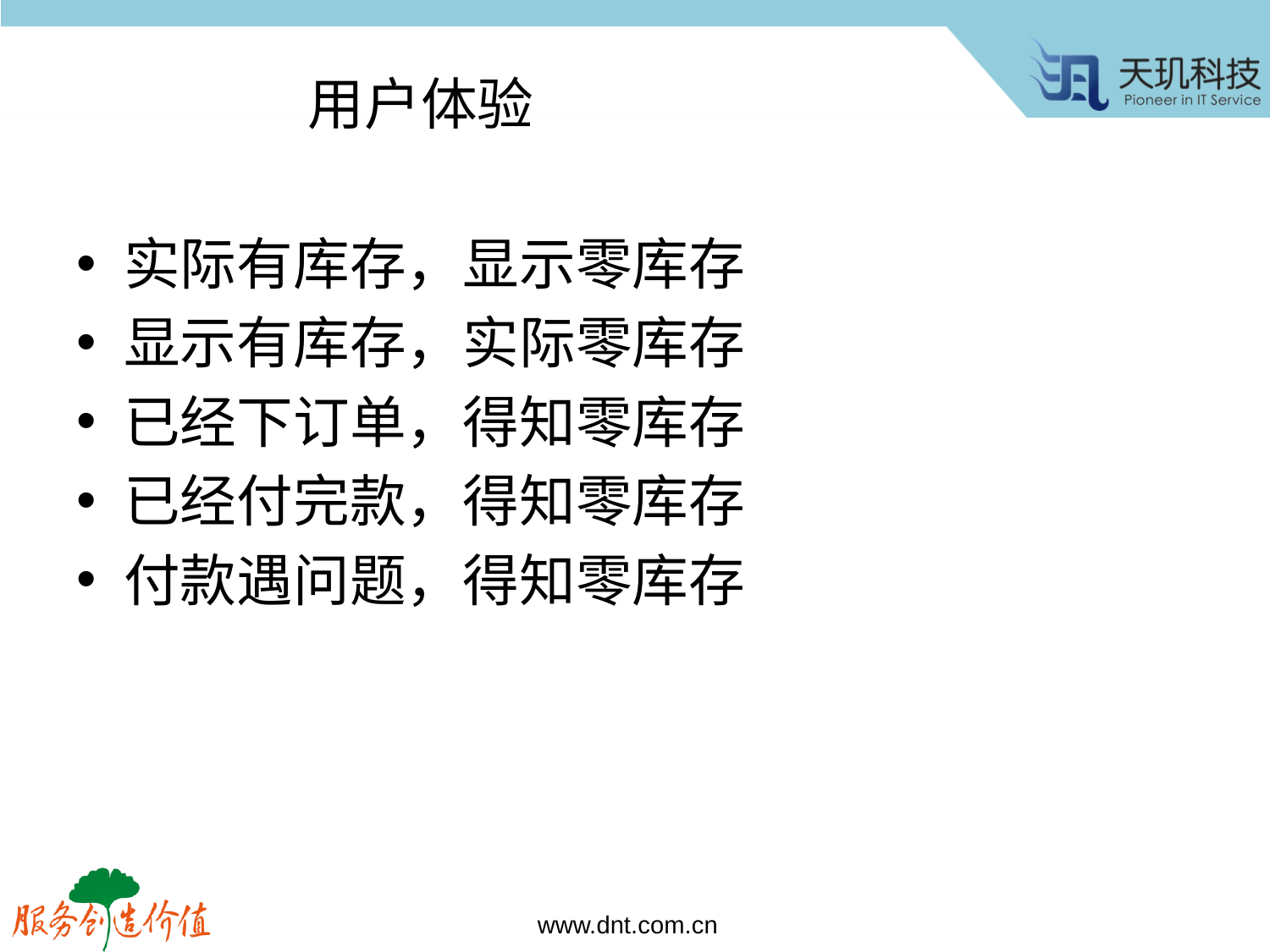

# 用户体验
实际有库存，显示零库存
显示有库存，实际零库存
已经下订单，得知零库存
已经付完款，得知零库存
付款遇问题，得知零库存